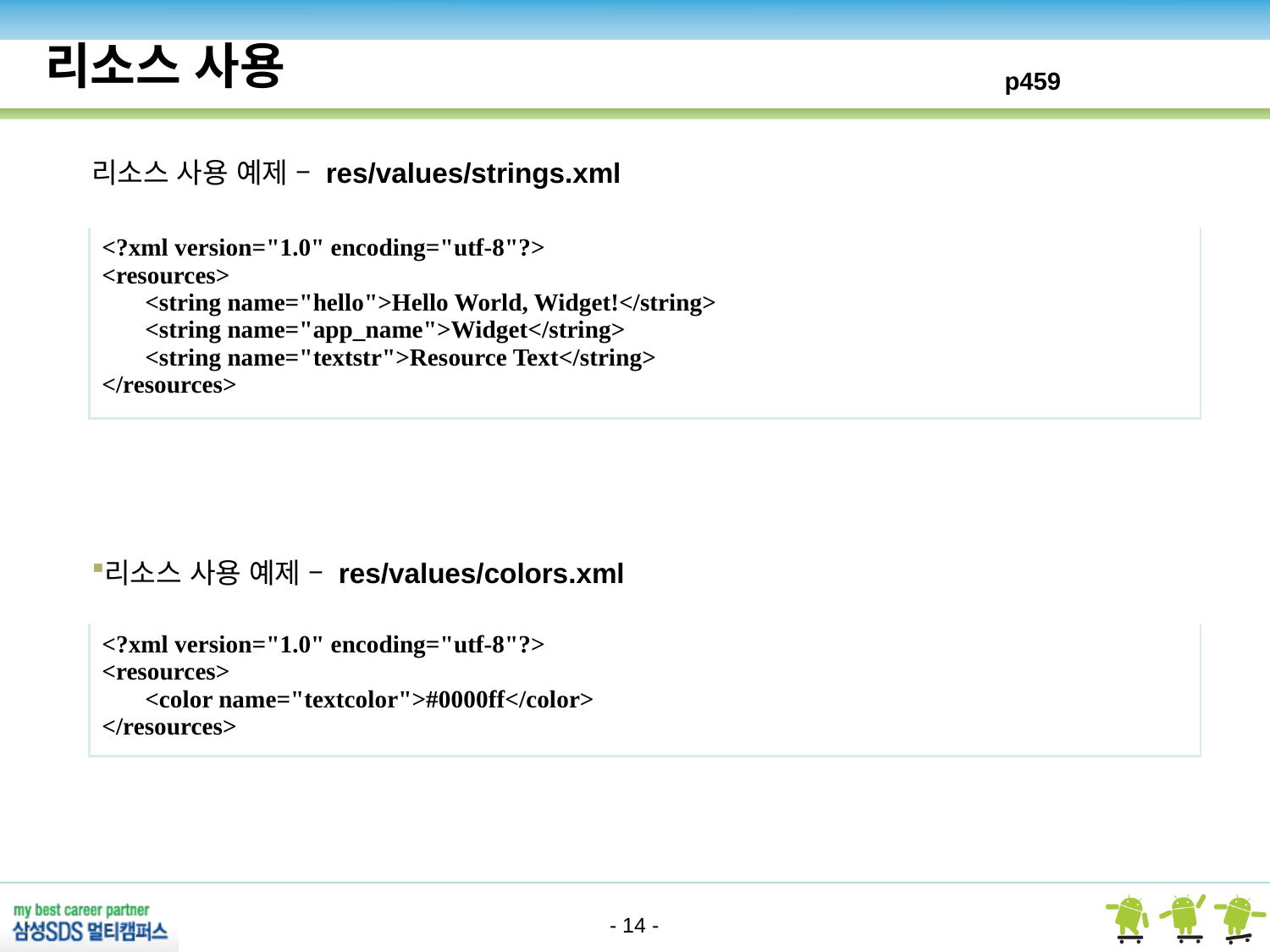

리소스 사용
p459
리소스 사용 예제 – res/values/strings.xml
| <?xml version="1.0" encoding="utf-8"?> <resources> <string name="hello">Hello World, Widget!</string> <string name="app\_name">Widget</string> <string name="textstr">Resource Text</string> </resources> |
| --- |
리소스 사용 예제 – res/values/colors.xml
| <?xml version="1.0" encoding="utf-8"?> <resources> <color name="textcolor">#0000ff</color> </resources> |
| --- |
- 14 -